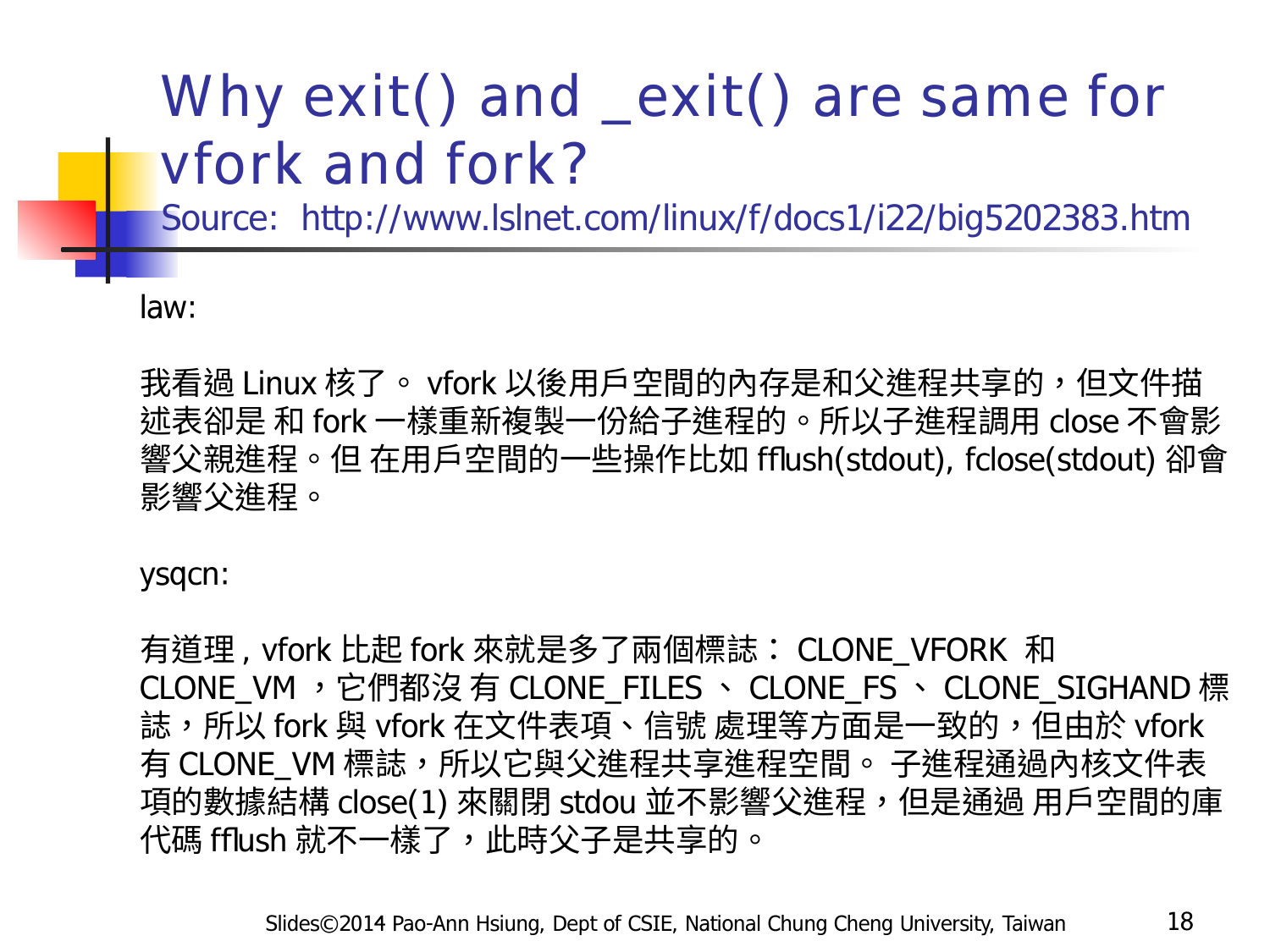

# Why exit() and _exit() are same for vfork and fork? Source:  http://www.lslnet.com/linux/f/docs1/i22/big5202383.htm
	law:
我看過Linux核了。vfork以後用戶空間的內存是和父進程共享的，但文件描述表卻是 和fork一樣重新複製一份給子進程的。所以子進程調用close不會影響父親進程。但 在用戶空間的一些操作比如fflush(stdout), fclose(stdout)卻會影響父進程。
ysqcn:
有道理, vfork比起fork來就是多了兩個標誌：CLONE_VFORK 和 CLONE_VM，它們都沒 有CLONE_FILES、CLONE_FS、CLONE_SIGHAND標誌，所以fork與vfork在文件表項、信號 處理等方面是一致的，但由於vfork有CLONE_VM標誌，所以它與父進程共享進程空間。 子進程通過內核文件表項的數據結構close(1)來關閉stdou並不影響父進程，但是通過 用戶空間的庫代碼fflush就不一樣了，此時父子是共享的。
Slides©2014 Pao-Ann Hsiung, Dept of CSIE, National Chung Cheng University, Taiwan
18